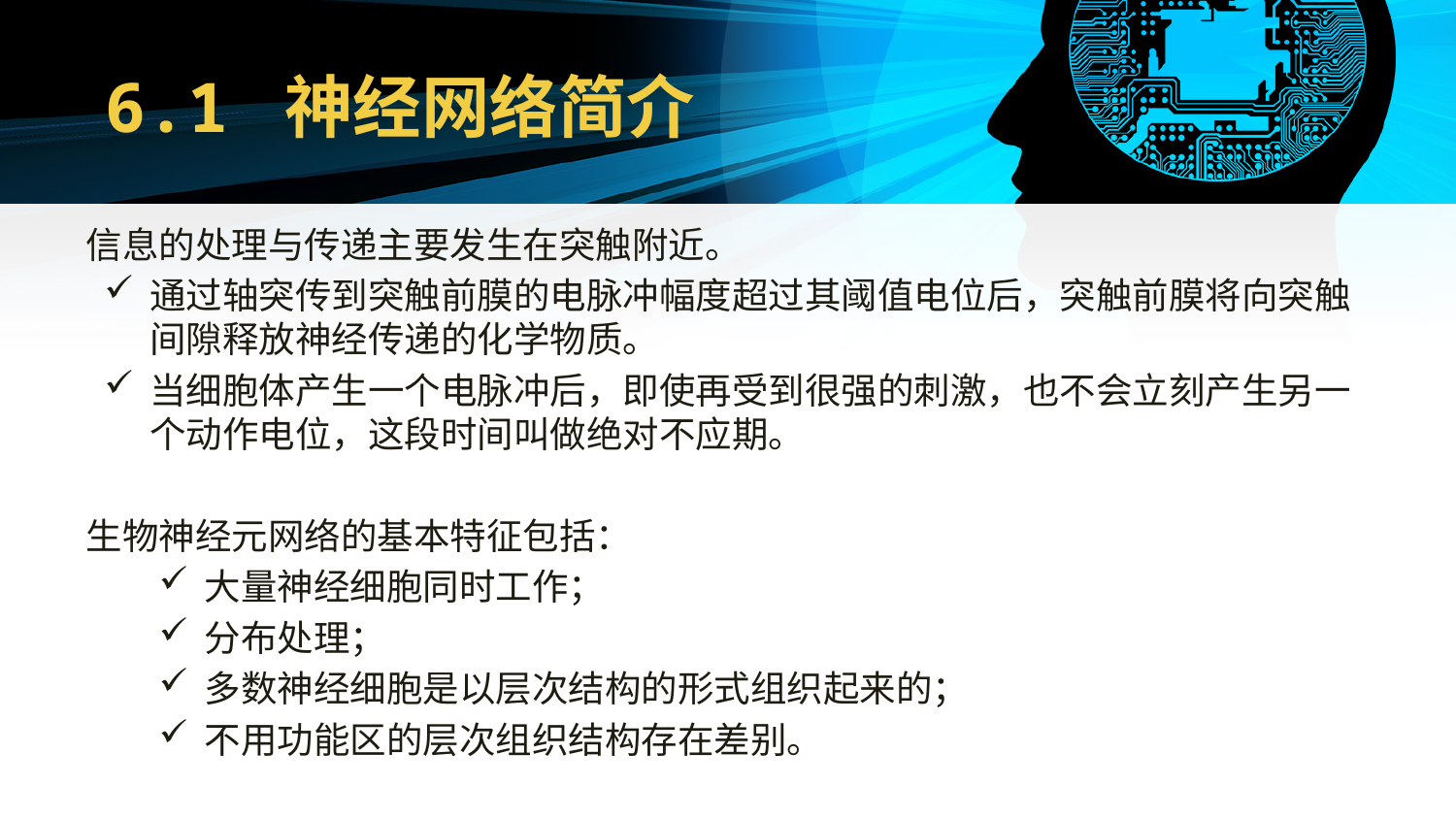

# 6.1 神经网络简介
信息的处理与传递主要发生在突触附近。
通过轴突传到突触前膜的电脉冲幅度超过其阈值电位后，突触前膜将向突触间隙释放神经传递的化学物质。
当细胞体产生一个电脉冲后，即使再受到很强的刺激，也不会立刻产生另一个动作电位，这段时间叫做绝对不应期。

生物神经元网络的基本特征包括：
大量神经细胞同时工作；
分布处理；
多数神经细胞是以层次结构的形式组织起来的；
不用功能区的层次组织结构存在差别。